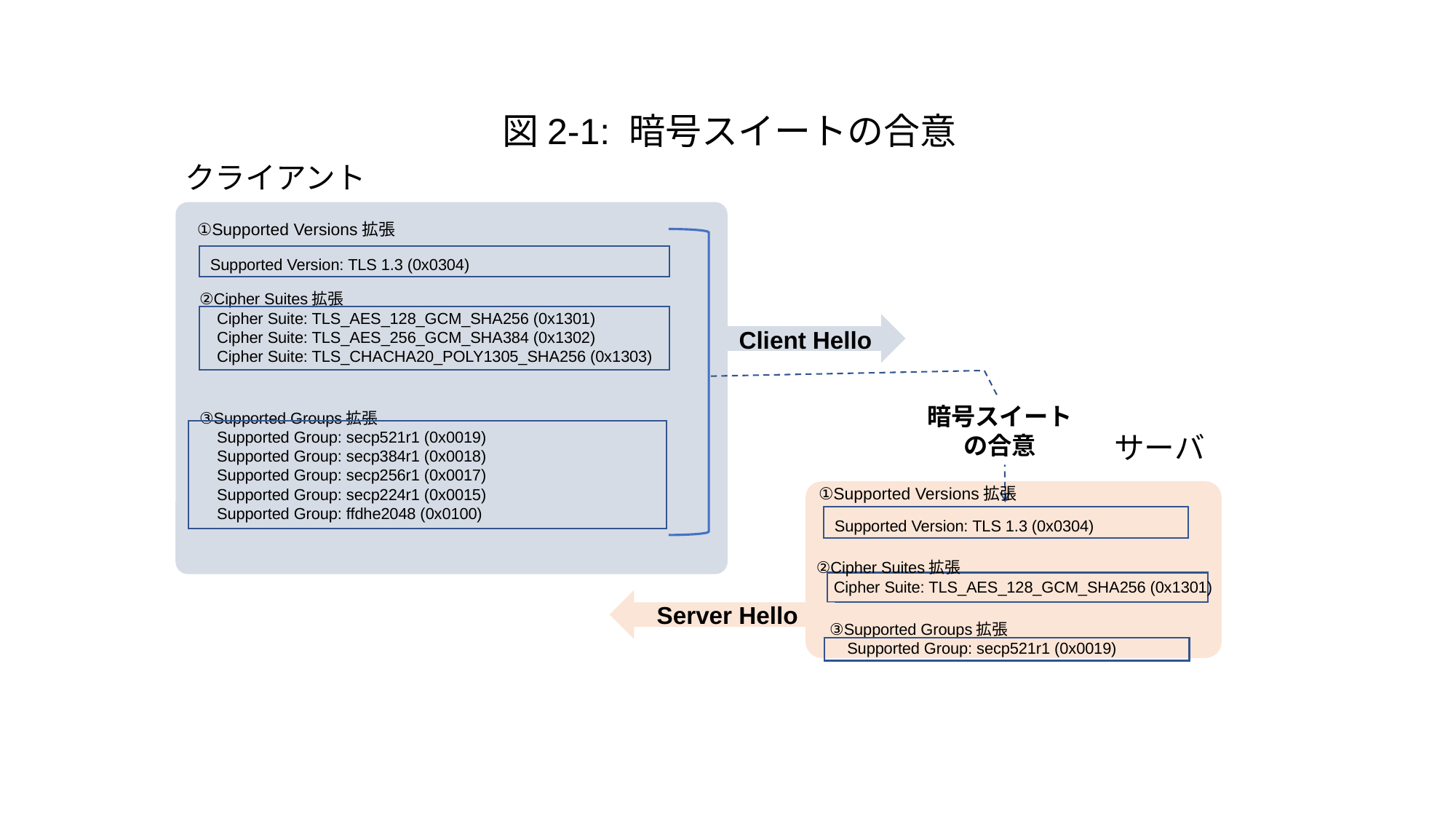

図2-1: 暗号スイートの合意
クライアント

①Supported Versions拡張

Supported Version: TLS 1.3 (0x0304)
②Cipher Suites拡張
    Cipher Suite: TLS_AES_128_GCM_SHA256 (0x1301)
    Cipher Suite: TLS_AES_256_GCM_SHA384 (0x1302)
    Cipher Suite: TLS_CHACHA20_POLY1305_SHA256 (0x1303)

Client Hello

暗号スイート
の合意
③Supported Groups拡張
    Supported Group: secp521r1 (0x0019)
    Supported Group: secp384r1 (0x0018)
    Supported Group: secp256r1 (0x0017)
    Supported Group: secp224r1 (0x0015)
    Supported Group: ffdhe2048 (0x0100)

サーバ
①Supported Versions拡張

Supported Version: TLS 1.3 (0x0304)
②Cipher Suites拡張
    Cipher Suite: TLS_AES_128_GCM_SHA256 (0x1301)

Server Hello
③Supported Groups拡張
    Supported Group: secp521r1 (0x0019)